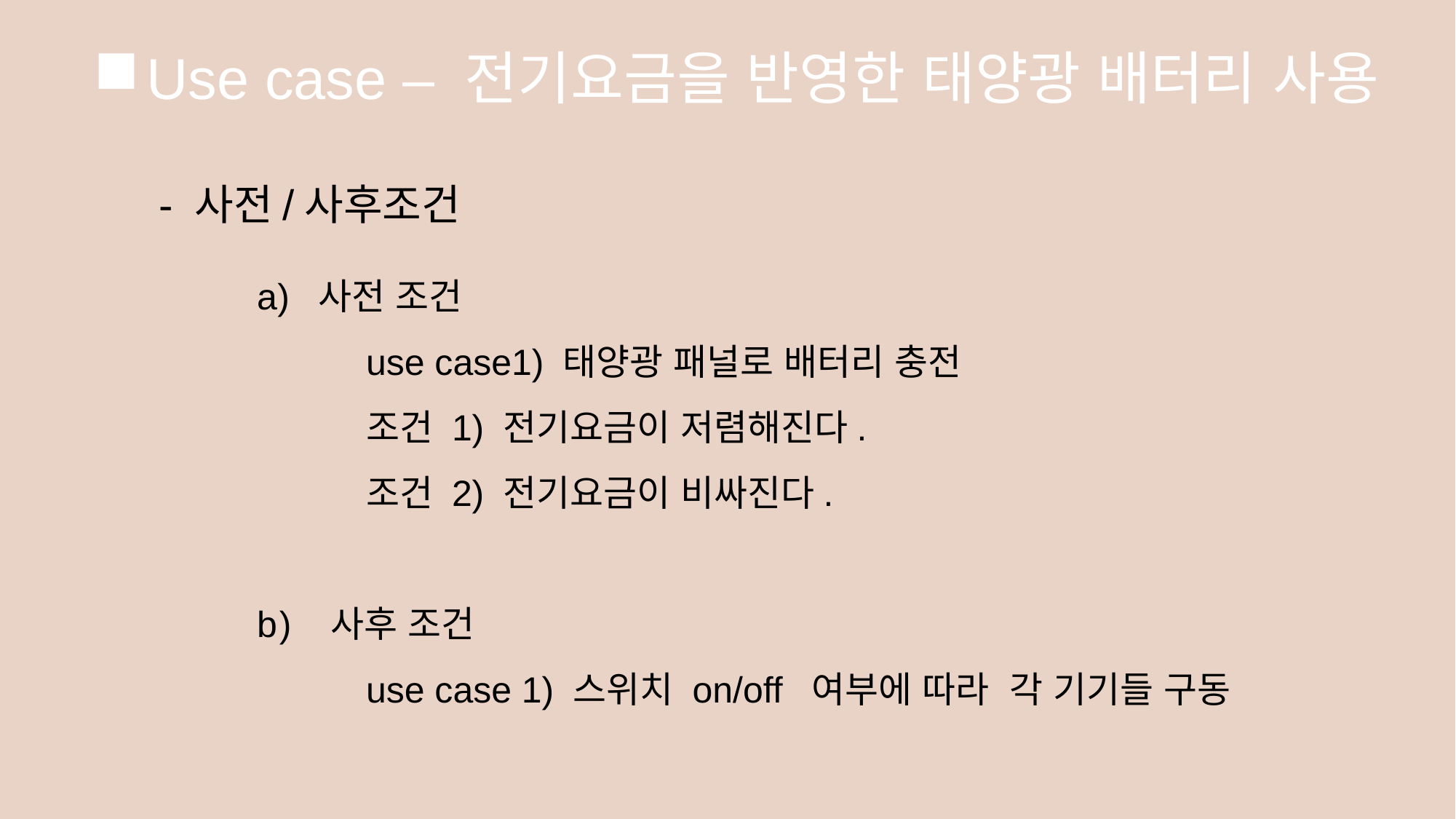

# Use case – 전기요금을 반영한 태양광 배터리 사용

- 사전/사후조건
사전 조건
	use case1) 태양광 패널로 배터리 충전
	조건 1) 전기요금이 저렴해진다.
	조건 2) 전기요금이 비싸진다.

 사후 조건
	use case 1) 스위치 on/off  여부에 따라  각 기기들 구동